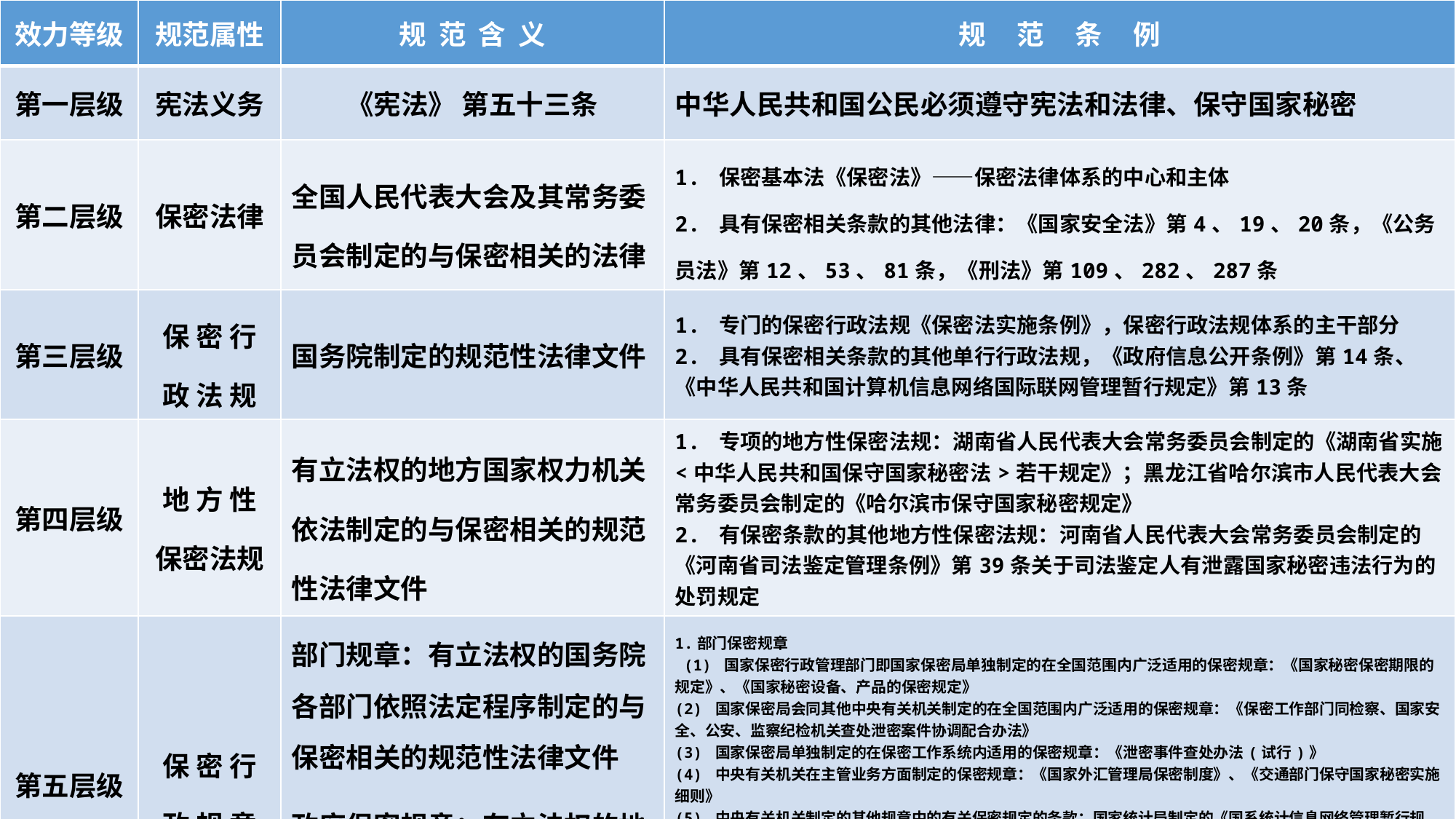

| 效力等级 | 规范属性 | 规 范 含 义 | 规 范 条 例 |
| --- | --- | --- | --- |
| 第一层级 | 宪法义务 | 《宪法》 第五十三条 | 中华人民共和国公民必须遵守宪法和法律、保守国家秘密 |
| 第二层级 | 保密法律 | 全国人民代表大会及其常务委员会制定的与保密相关的法律 | 1. 保密基本法《保密法》——保密法律体系的中心和主体 2. 具有保密相关条款的其他法律：《国家安全法》第4、19、20条，《公务员法》第12、53、81条，《刑法》第109、282、287条 |
| 第三层级 | 保 密 行 政 法 规 | 国务院制定的规范性法律文件 | 1. 专门的保密行政法规《保密法实施条例》，保密行政法规体系的主干部分 2. 具有保密相关条款的其他单行行政法规，《政府信息公开条例》第14条、《中华人民共和国计算机信息网络国际联网管理暂行规定》第13条 |
| 第四层级 | 地 方 性 保密法规 | 有立法权的地方国家权力机关依法制定的与保密相关的规范性法律文件 | 1. 专项的地方性保密法规：湖南省人民代表大会常务委员会制定的《湖南省实施<中华人民共和国保守国家秘密法>若干规定》；黑龙江省哈尔滨市人民代表大会常务委员会制定的《哈尔滨市保守国家秘密规定》 2. 有保密条款的其他地方性保密法规：河南省人民代表大会常务委员会制定的《河南省司法鉴定管理条例》第39条关于司法鉴定人有泄露国家秘密违法行为的处罚规定 |
| 第五层级 | 保 密 行 政 规 章 | 部门规章：有立法权的国务院各部门依照法定程序制定的与保密相关的规范性法律文件 政府保密规章：有立法权的地方人民政府依照法定程序制定与保密相关的规范性法律文件 | 1.部门保密规章 (1) 国家保密行政管理部门即国家保密局单独制定的在全国范围内广泛适用的保密规章：《国家秘密保密期限的规定》、《国家秘密设备、产品的保密规定》 (2) 国家保密局会同其他中央有关机关制定的在全国范围内广泛适用的保密规章：《保密工作部门同检察、国家安全、公安、监察纪检机关查处泄密案件协调配合办法》 (3) 国家保密局单独制定的在保密工作系统内适用的保密规章：《泄密事件查处办法(试行)》 (4) 中央有关机关在主管业务方面制定的保密规章：《国家外汇管理局保密制度》、《交通部门保守国家秘密实施细则》 (5) 中央有关机关制定的其他规章中的有关保密规定的条款：国家统计局制定的《国系统计信息网络管理暂行规定》第十条至第十四条中有关涉及国家秘密的网络统计信息的规定 2.政府保密规章 (1) 专项的政府保密规章：海南省人民政府制定的《海南省实施<中华人民共和国保守国家秘密法>细则》 (2) 有保密条款的其他政府保密规章：重庆市人政府制定的《重庆市国家建设项目审计办法》第六条关于审计人员泄露国家秘密违法行为的处罚规定 |
# 保  密  执  法